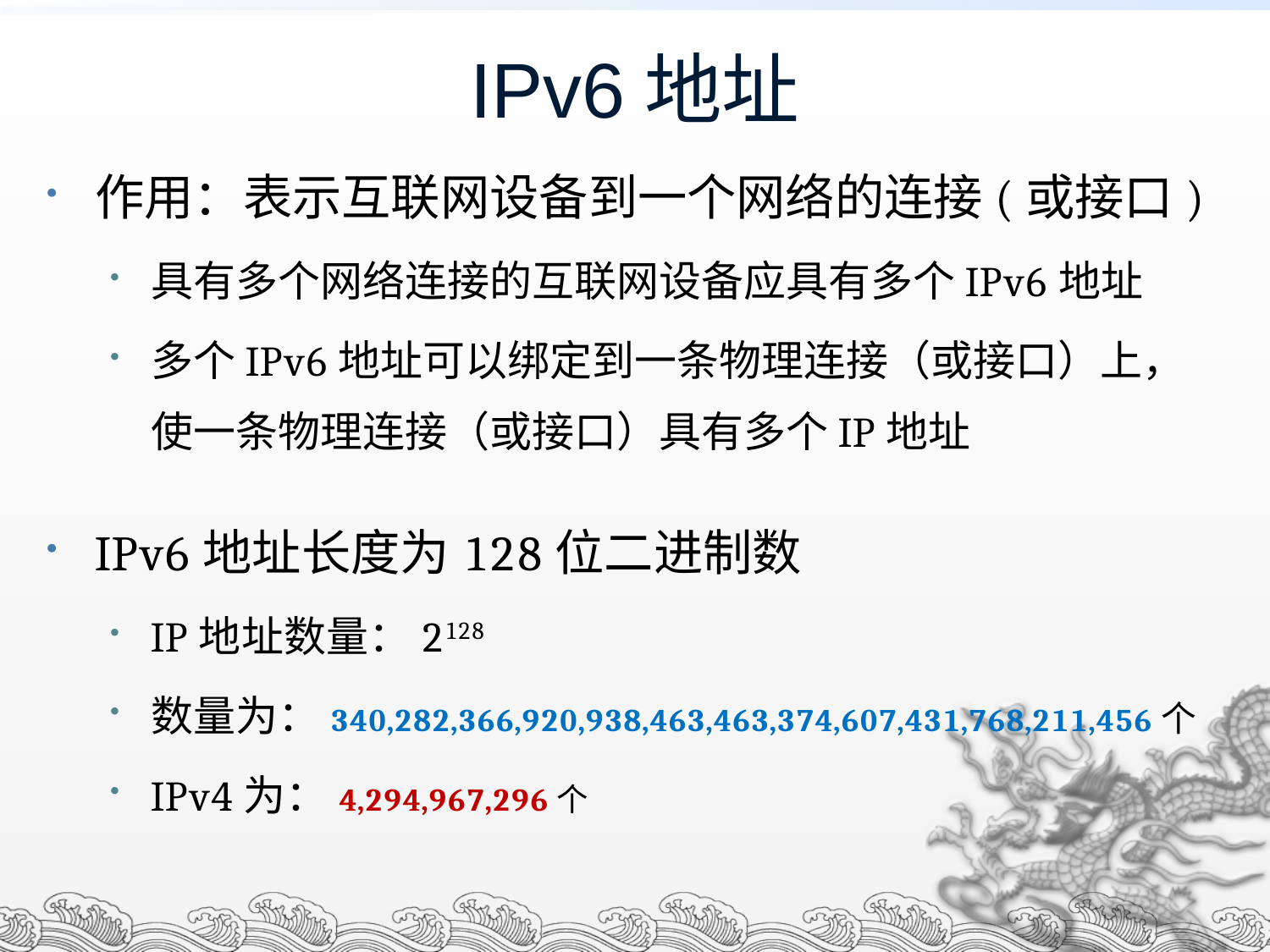

# IPv6地址
作用：表示互联网设备到一个网络的连接(或接口)
具有多个网络连接的互联网设备应具有多个IPv6地址
多个IPv6地址可以绑定到一条物理连接（或接口）上，使一条物理连接（或接口）具有多个IP地址
IPv6地址长度为128位二进制数
IP地址数量：2128
数量为：340,282,366,920,938,463,463,374,607,431,768,211,456个
IPv4为：4,294,967,296个